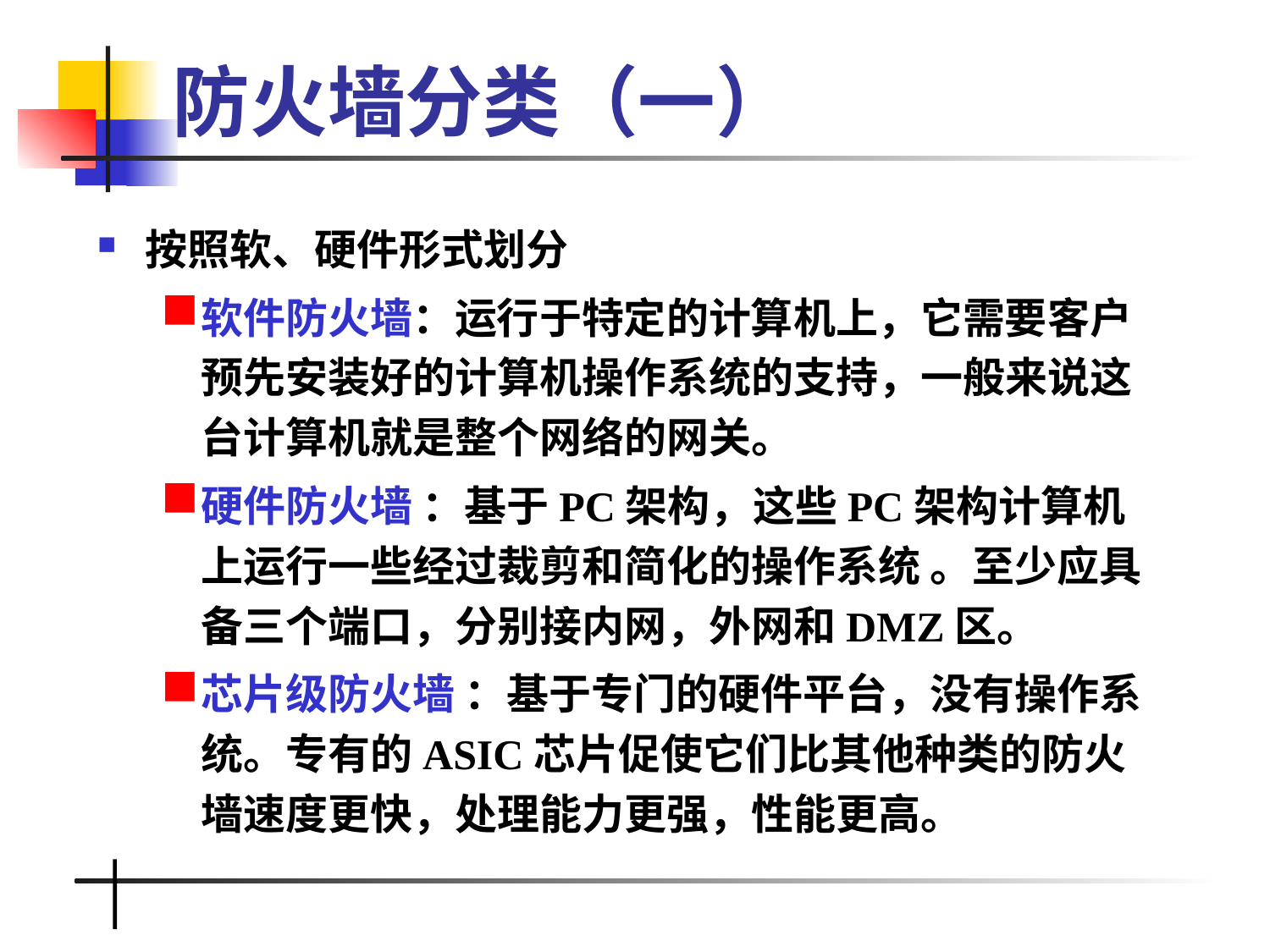

# 防火墙分类（一）
按照软、硬件形式划分
软件防火墙：运行于特定的计算机上，它需要客户预先安装好的计算机操作系统的支持，一般来说这台计算机就是整个网络的网关。
硬件防火墙 ：基于PC架构，这些PC架构计算机上运行一些经过裁剪和简化的操作系统 。至少应具备三个端口，分别接内网，外网和DMZ区。
芯片级防火墙 ：基于专门的硬件平台，没有操作系统。专有的ASIC芯片促使它们比其他种类的防火墙速度更快，处理能力更强，性能更高。